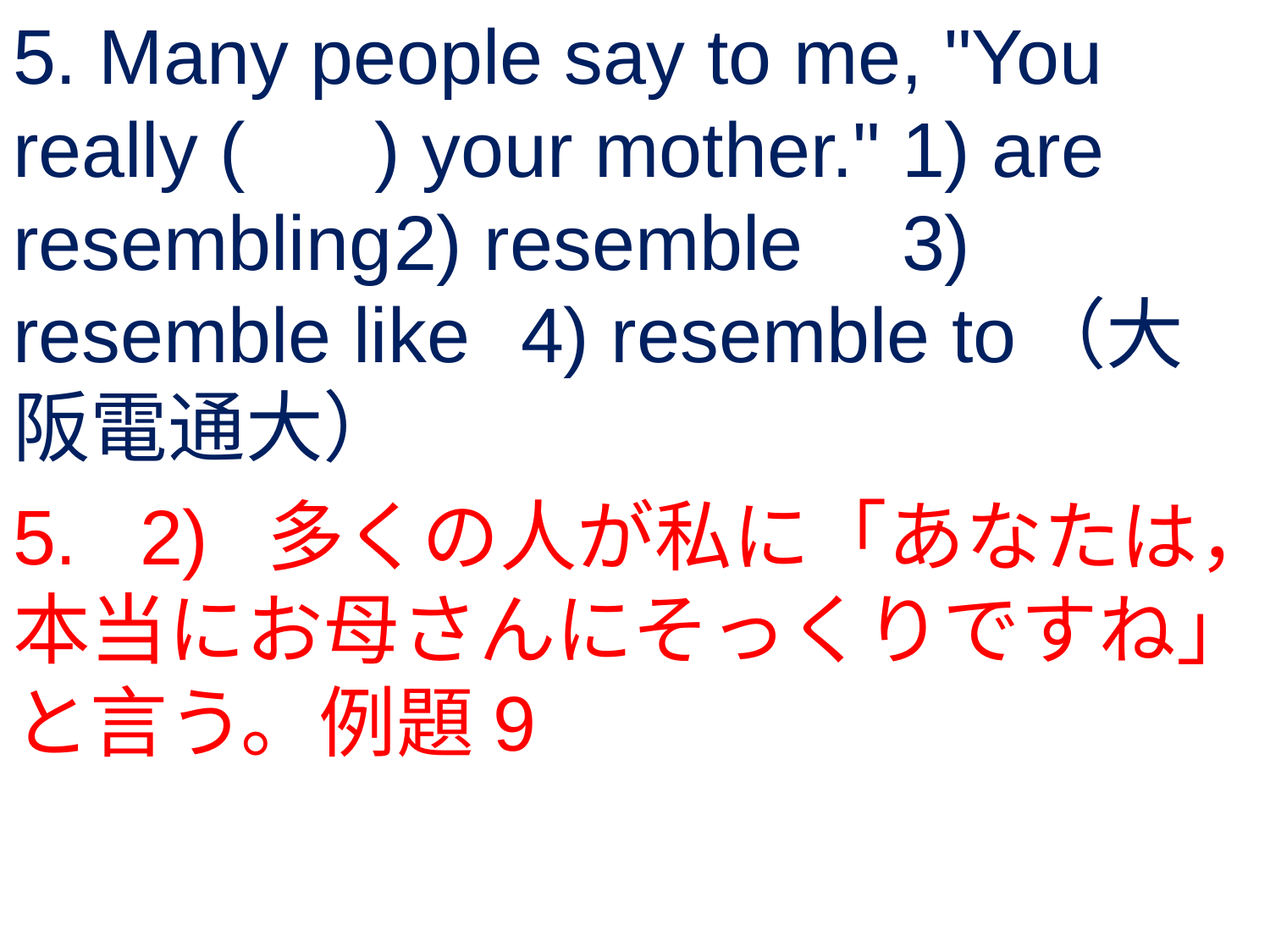

# 5. Many people say to me, "You really (      ) your mother."	1) are resembling	2) resemble	3) resemble like	4) resemble to	（大阪電通大）
5.	2) 	多くの人が私に「あなたは，本当にお母さんにそっくりですね」と言う。例題9